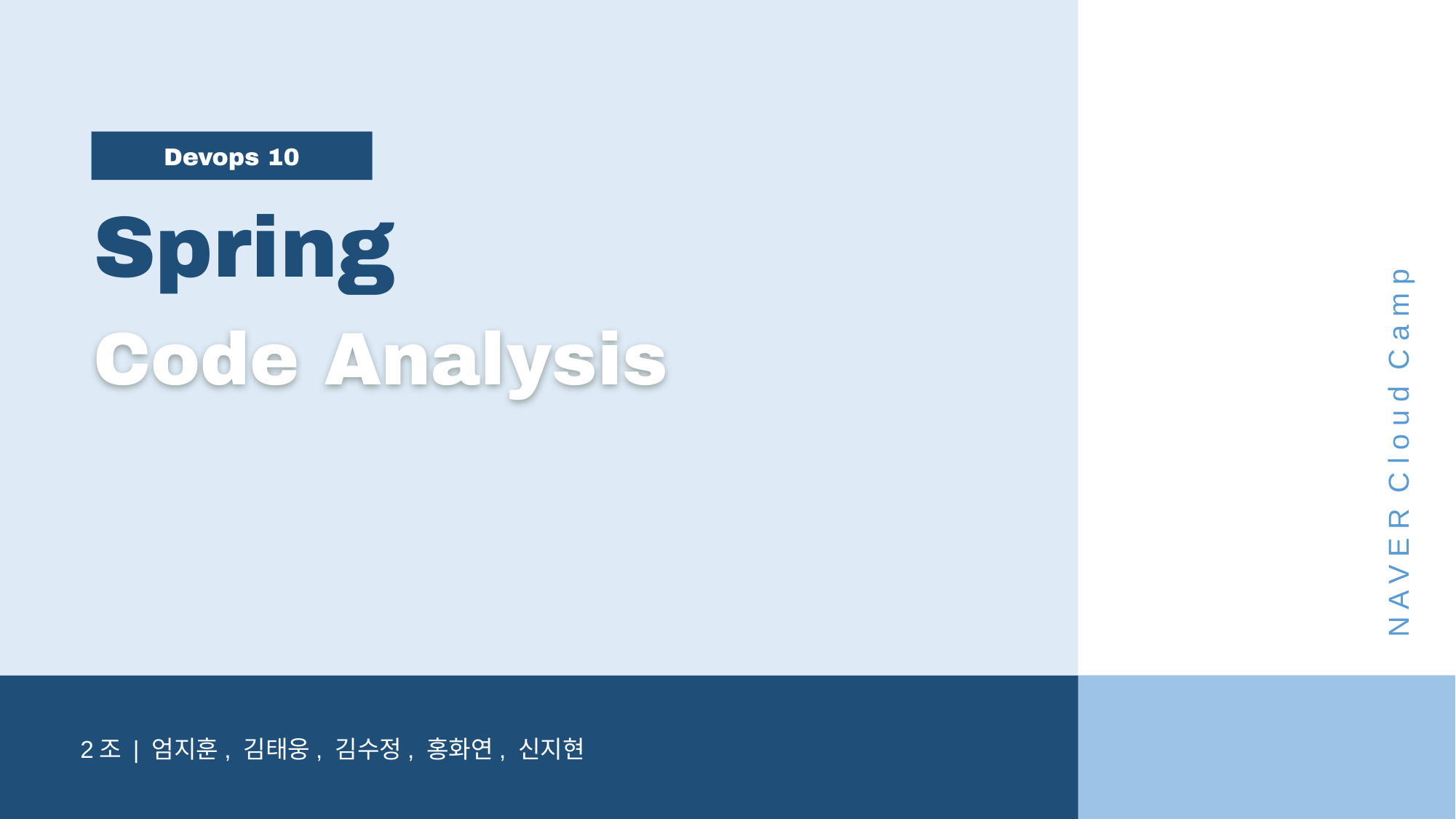

Devops 10
Spring
Code Analysis
N A V E R  C l o u d  C a m p

2조 | 엄지훈, 김태웅, 김수정, 홍화연, 신지현